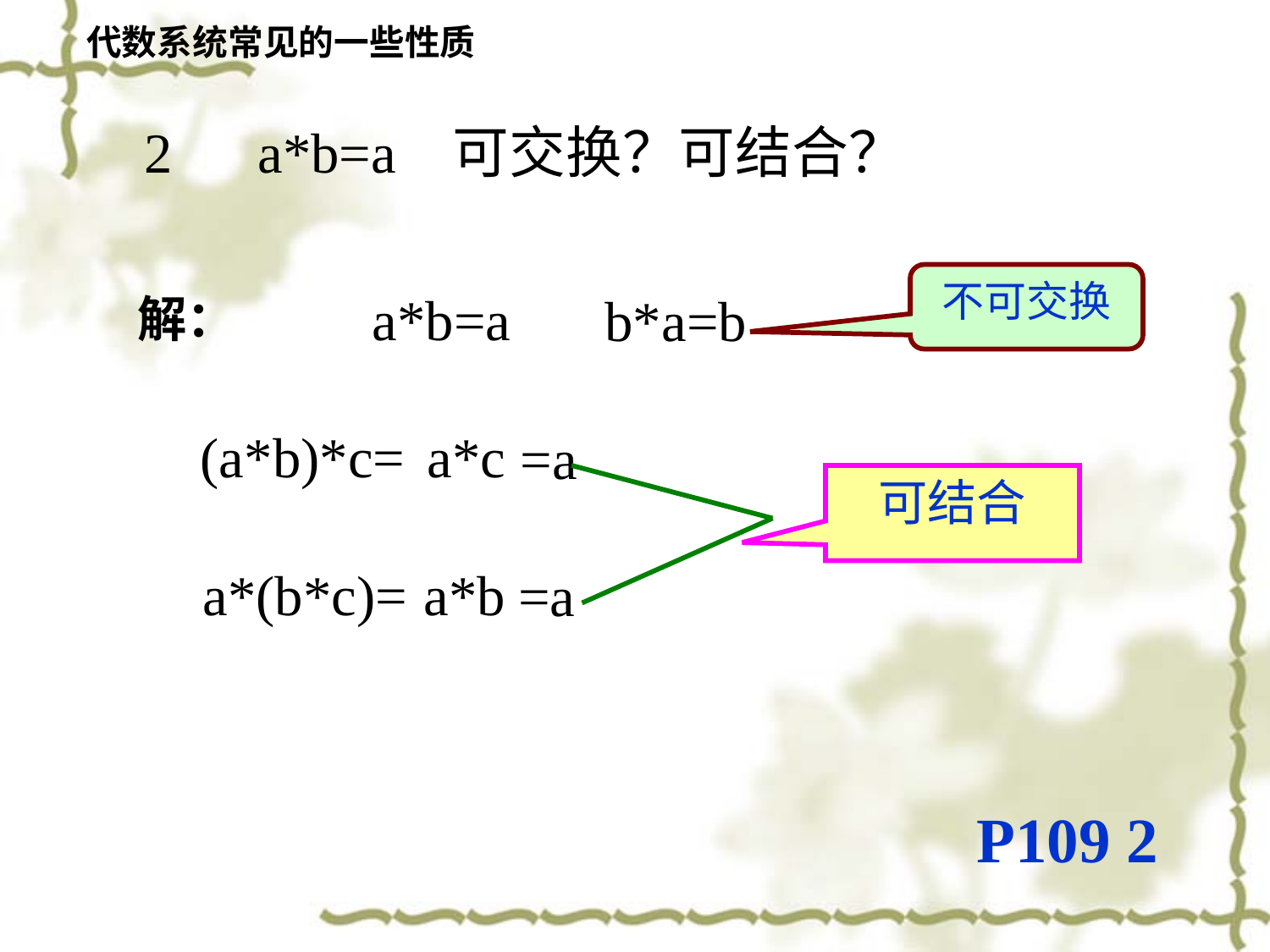

代数系统常见的一些性质
  2      a*b=a   可交换？可结合？
不可交换
a*b=a
b*a=b
解：
(a*b)*c=
a*c
=a

可结合

a*(b*c)=
a*b
=a
P109 2